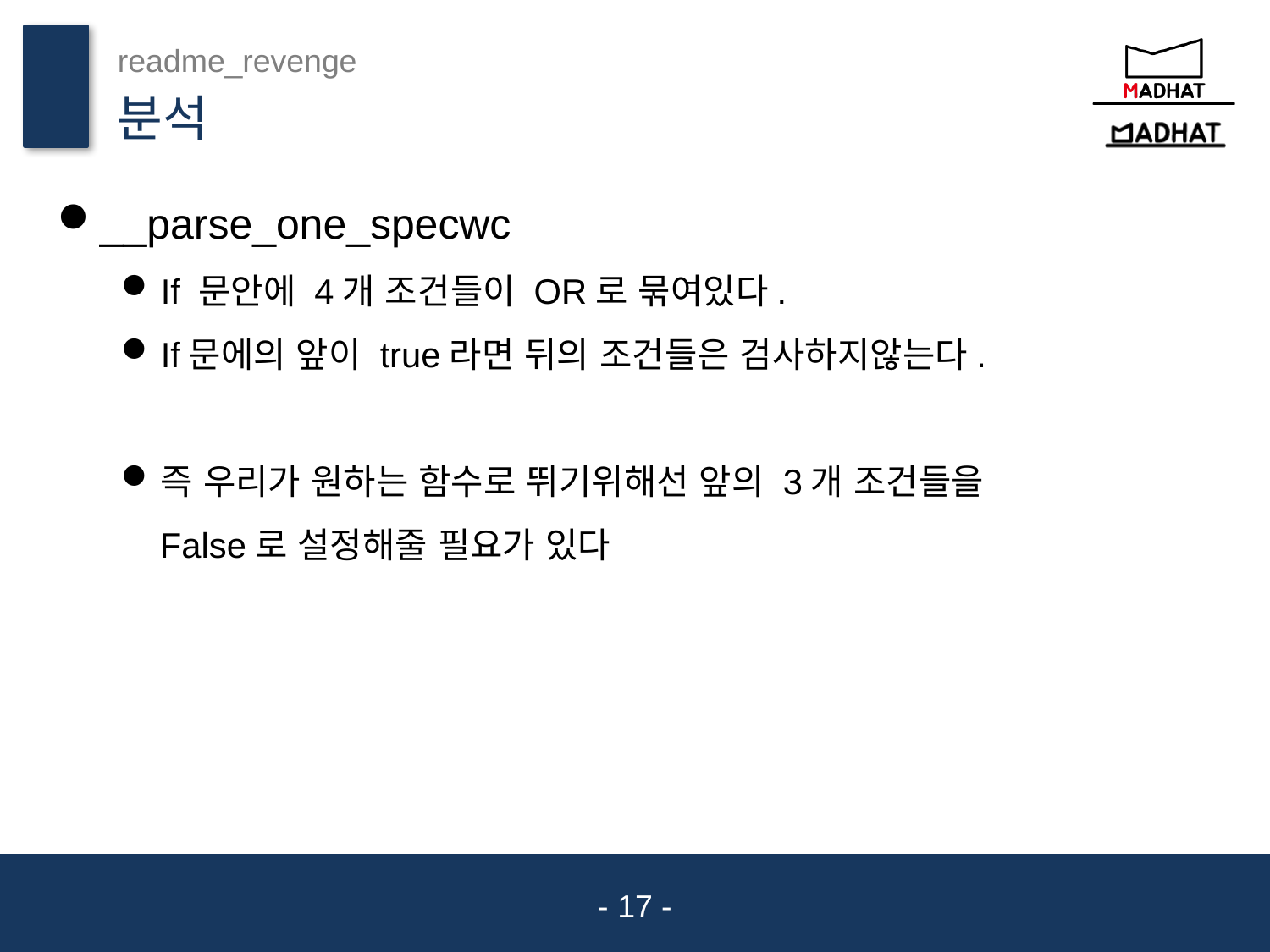

readme_revenge
분석
__parse_one_specwc
If 문안에 4개 조건들이 OR로 묶여있다.
If문에의 앞이 true라면 뒤의 조건들은 검사하지않는다.

즉 우리가 원하는 함수로 뛰기위해선 앞의 3개 조건들을
    False로 설정해줄 필요가 있다

- 17 -